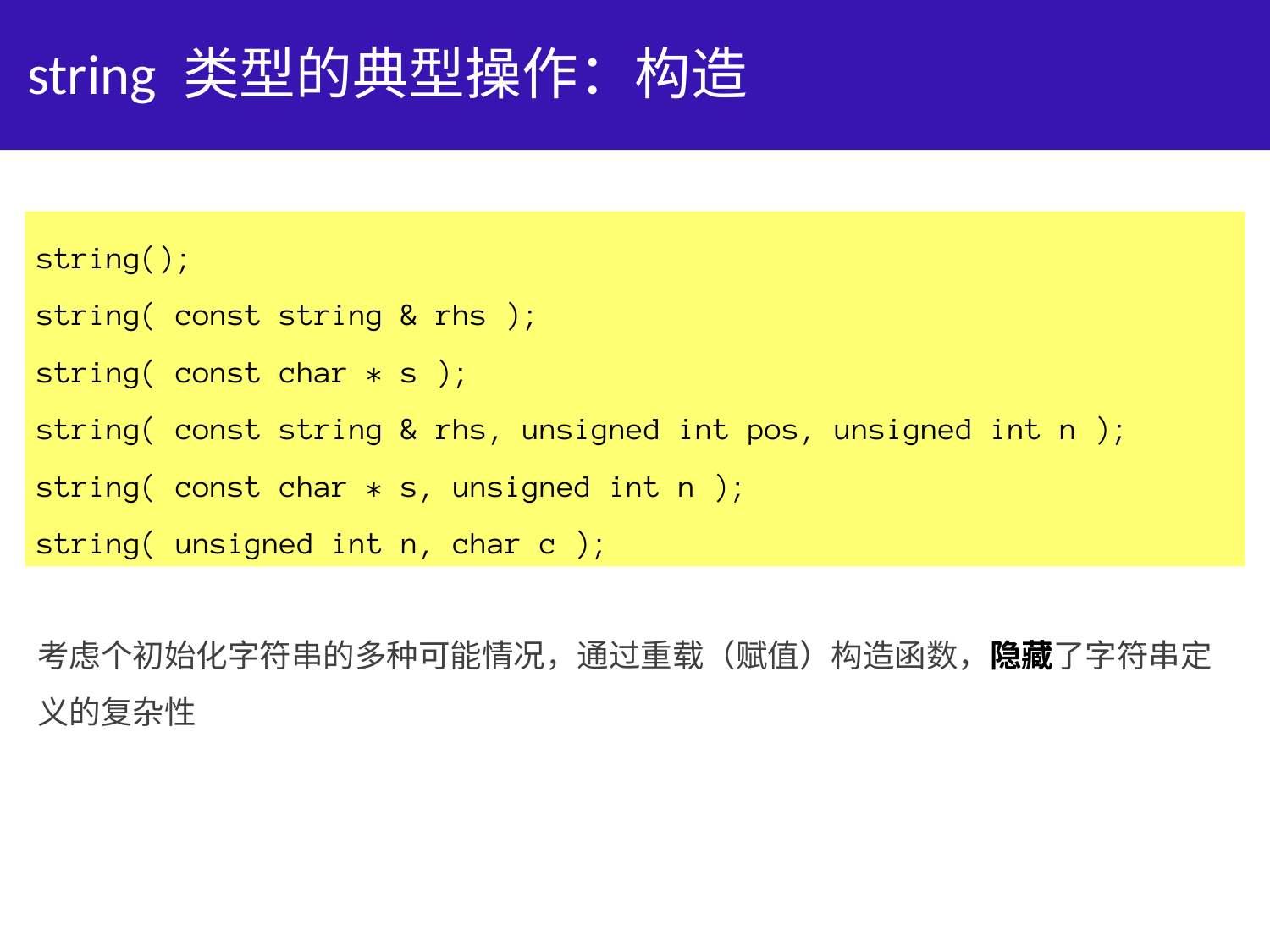

# string 类型的典型操作：构造
string();
string( const string & rhs );
string( const char * s );
string( const string & rhs, unsigned int pos, unsigned int n );
string( const char * s, unsigned int n );
string( unsigned int n, char c );
考虑个初始化字符串的多种可能情况，通过重载（赋值）构造函数，隐藏了字符串定义的复杂性
76